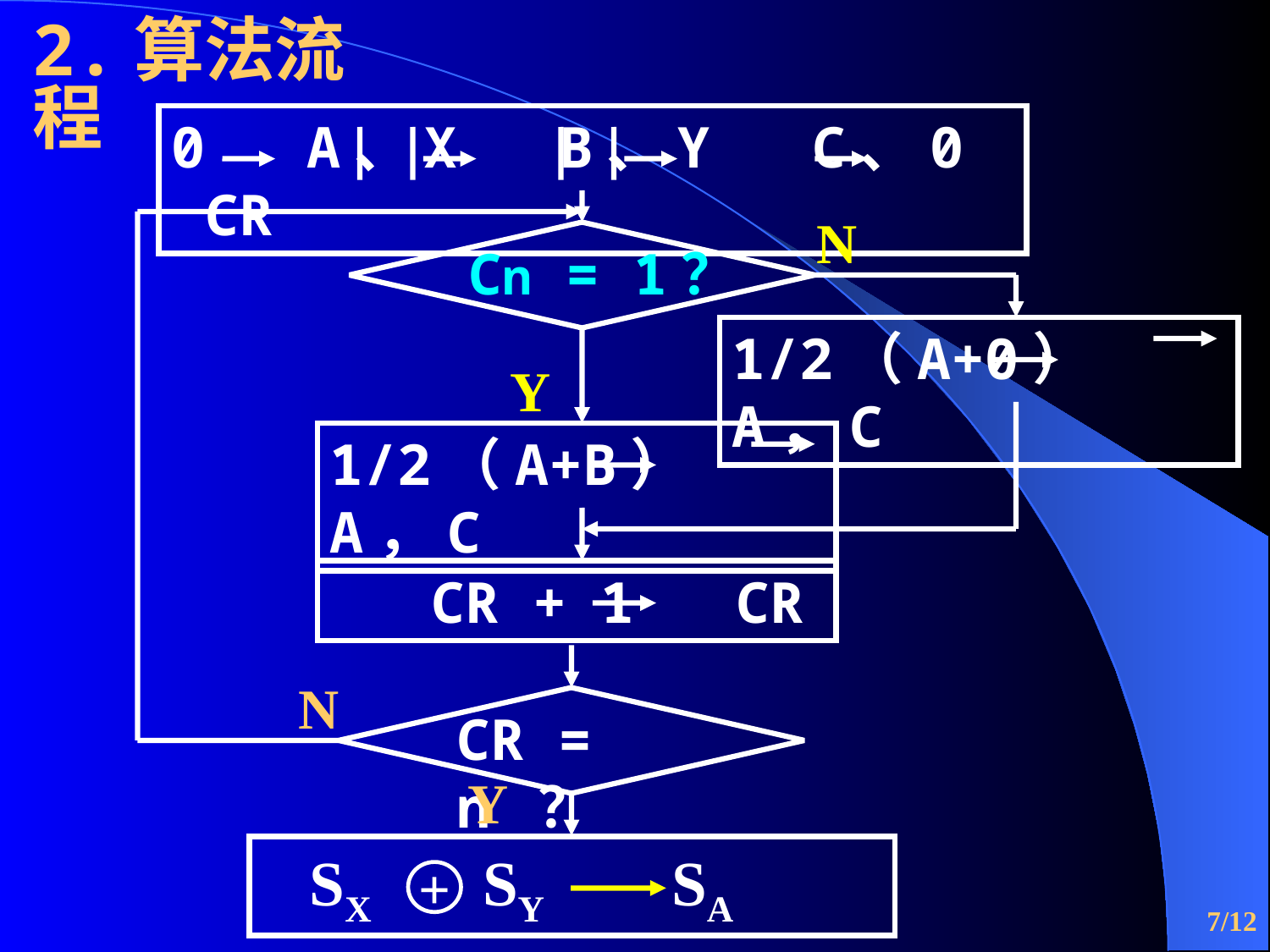

2.算法流程
0   A、X   B、Y   C、0   CR

N

Cn = 1？

1/2（A+0）  A，C

Y

1/2（A+B）  A，C

   CR + 1   CR

N

CR = n ？

Y

   SX       SY        SA
+

7/12